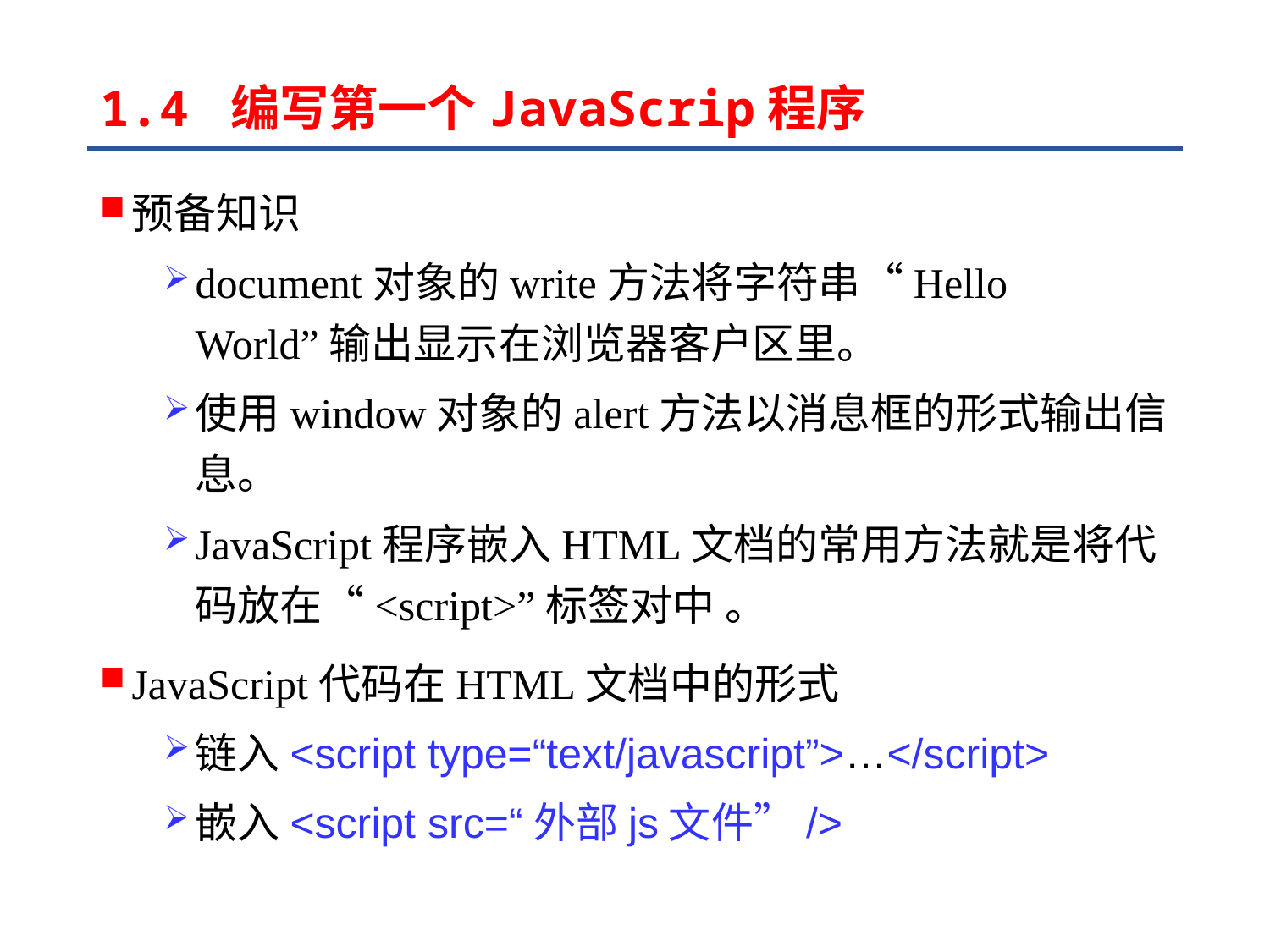

# 1.4 编写第一个JavaScrip程序
预备知识
document对象的write方法将字符串“Hello World”输出显示在浏览器客户区里。
使用window对象的alert方法以消息框的形式输出信息。
JavaScript程序嵌入HTML文档的常用方法就是将代码放在“<script>”标签对中 。
JavaScript代码在HTML文档中的形式
链入<script type=“text/javascript”>…</script>
嵌入<script src=“外部js文件”/>